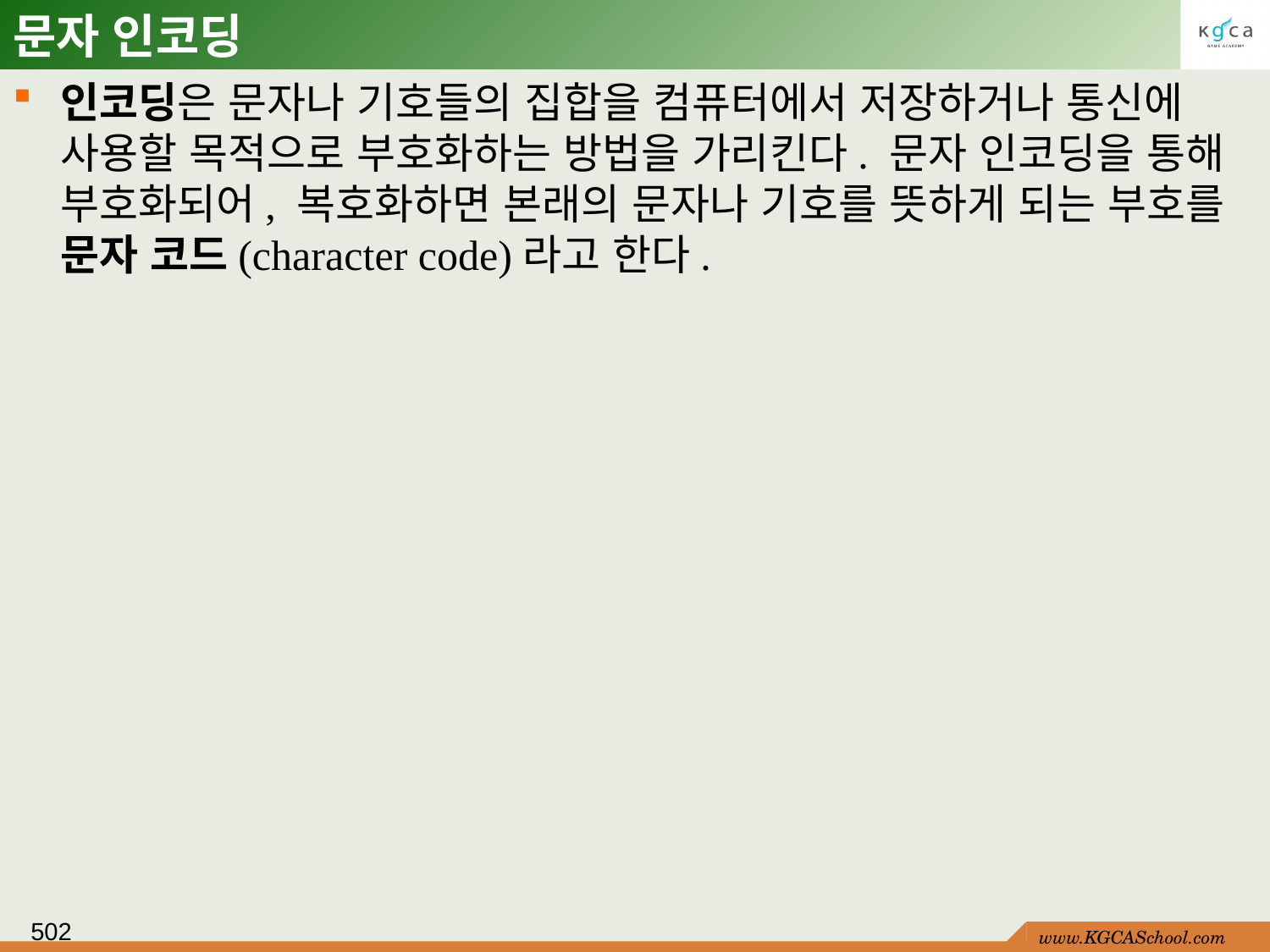

# 문자 인코딩
인코딩은 문자나 기호들의 집합을 컴퓨터에서 저장하거나 통신에 사용할 목적으로 부호화하는 방법을 가리킨다. 문자 인코딩을 통해 부호화되어, 복호화하면 본래의 문자나 기호를 뜻하게 되는 부호를 문자 코드(character code)라고 한다.

502